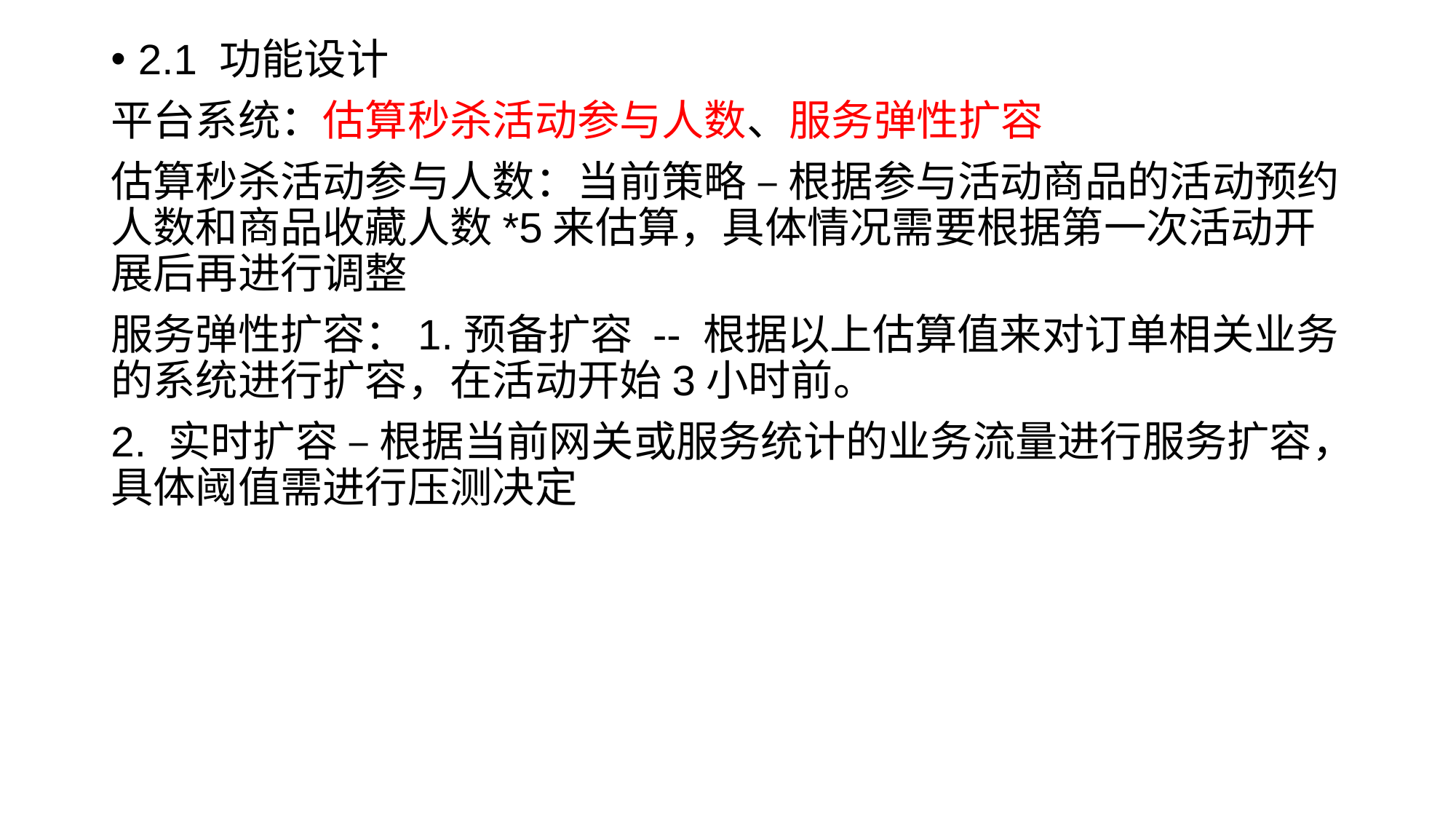

2.1 功能设计
平台系统：估算秒杀活动参与人数、服务弹性扩容
估算秒杀活动参与人数：当前策略 – 根据参与活动商品的活动预约人数和商品收藏人数*5来估算，具体情况需要根据第一次活动开展后再进行调整
服务弹性扩容：1.预备扩容 -- 根据以上估算值来对订单相关业务的系统进行扩容，在活动开始3小时前。
2. 实时扩容 – 根据当前网关或服务统计的业务流量进行服务扩容，具体阈值需进行压测决定